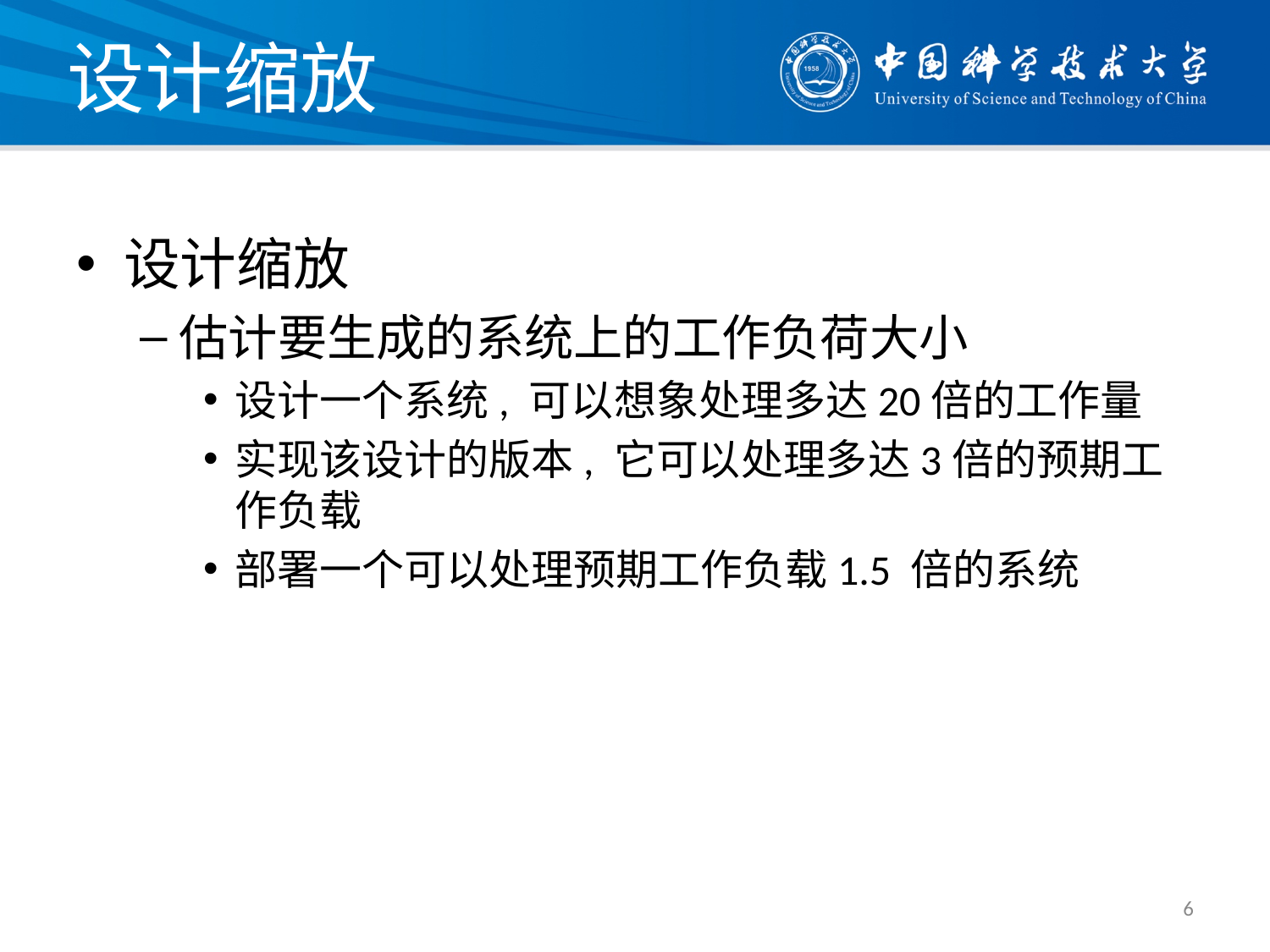

# 设计缩放
设计缩放
估计要生成的系统上的工作负荷大小
设计一个系统, 可以想象处理多达20倍的工作量
实现该设计的版本, 它可以处理多达3倍的预期工作负载
部署一个可以处理预期工作负载1.5 倍的系统
6